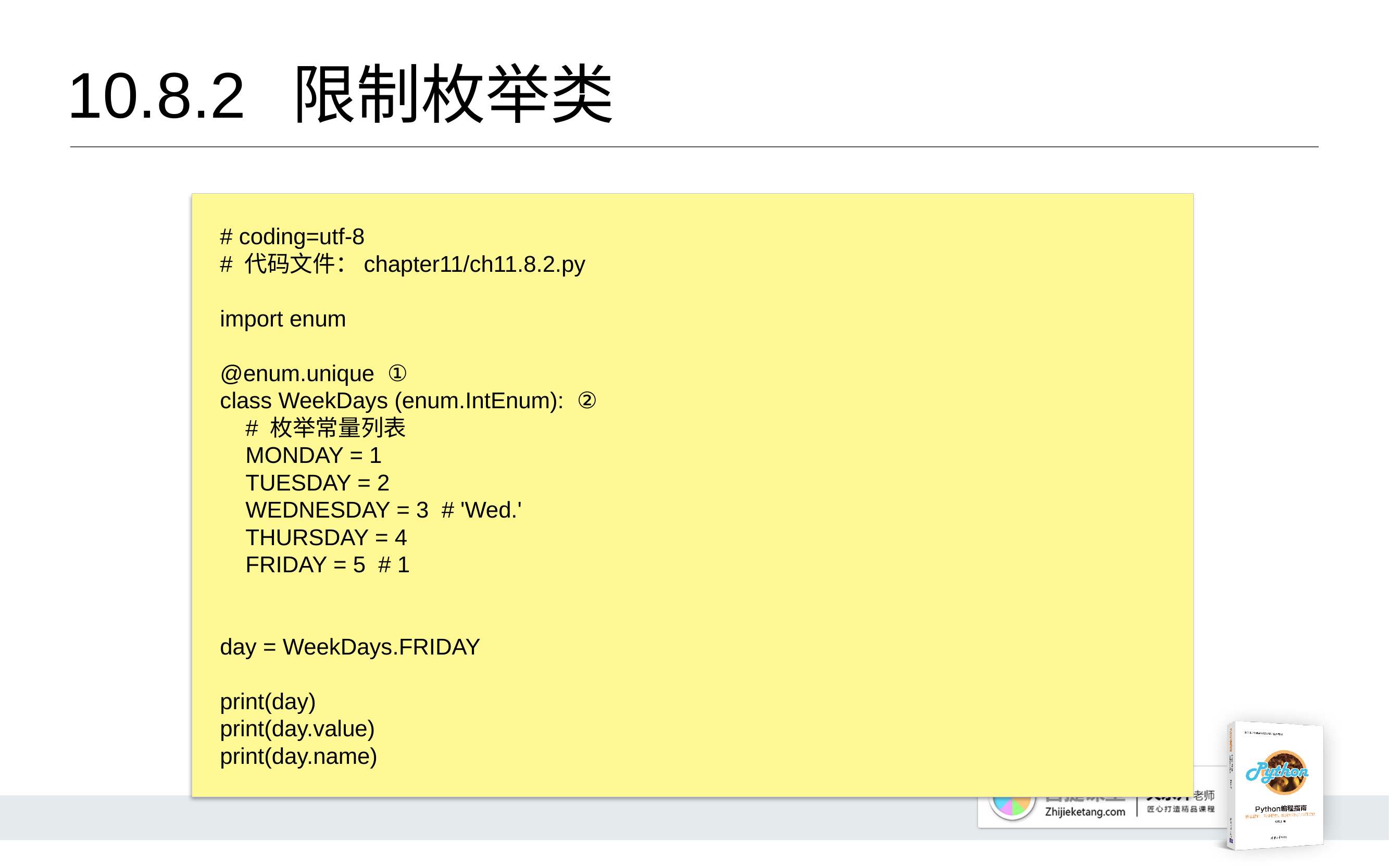

# 10.8.2 	限制枚举类
# coding=utf-8
# 代码文件：chapter11/ch11.8.2.py

import enum

@enum.unique  ①
class WeekDays (enum.IntEnum):  ②
    # 枚举常量列表
    MONDAY = 1
    TUESDAY = 2
    WEDNESDAY = 3  # 'Wed.'
    THURSDAY = 4
    FRIDAY = 5  # 1

day = WeekDays.FRIDAY

print(day)
print(day.value)
print(day.name)